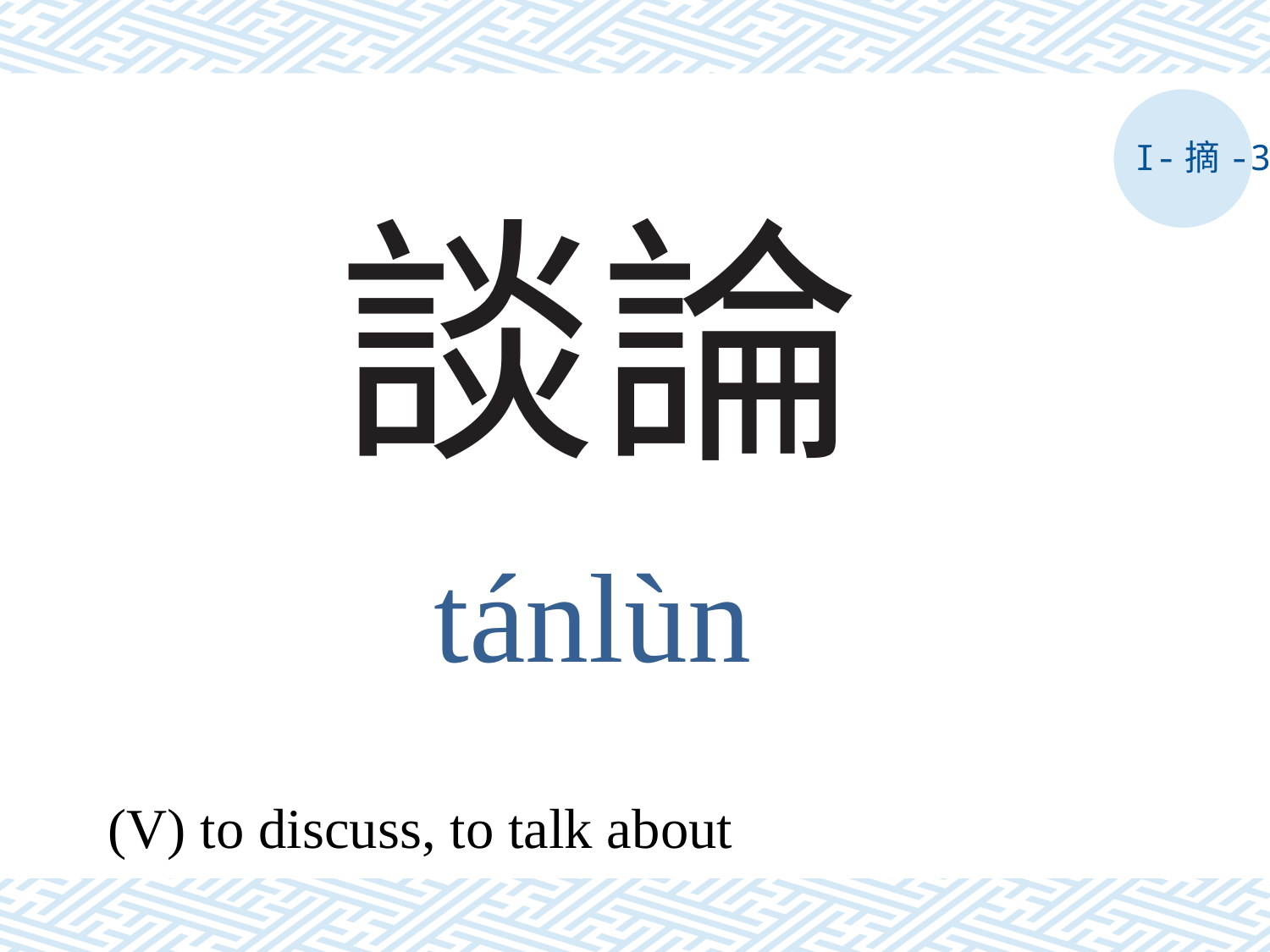

I-摘-3

# 談論
tánlùn
(V) to discuss, to talk about